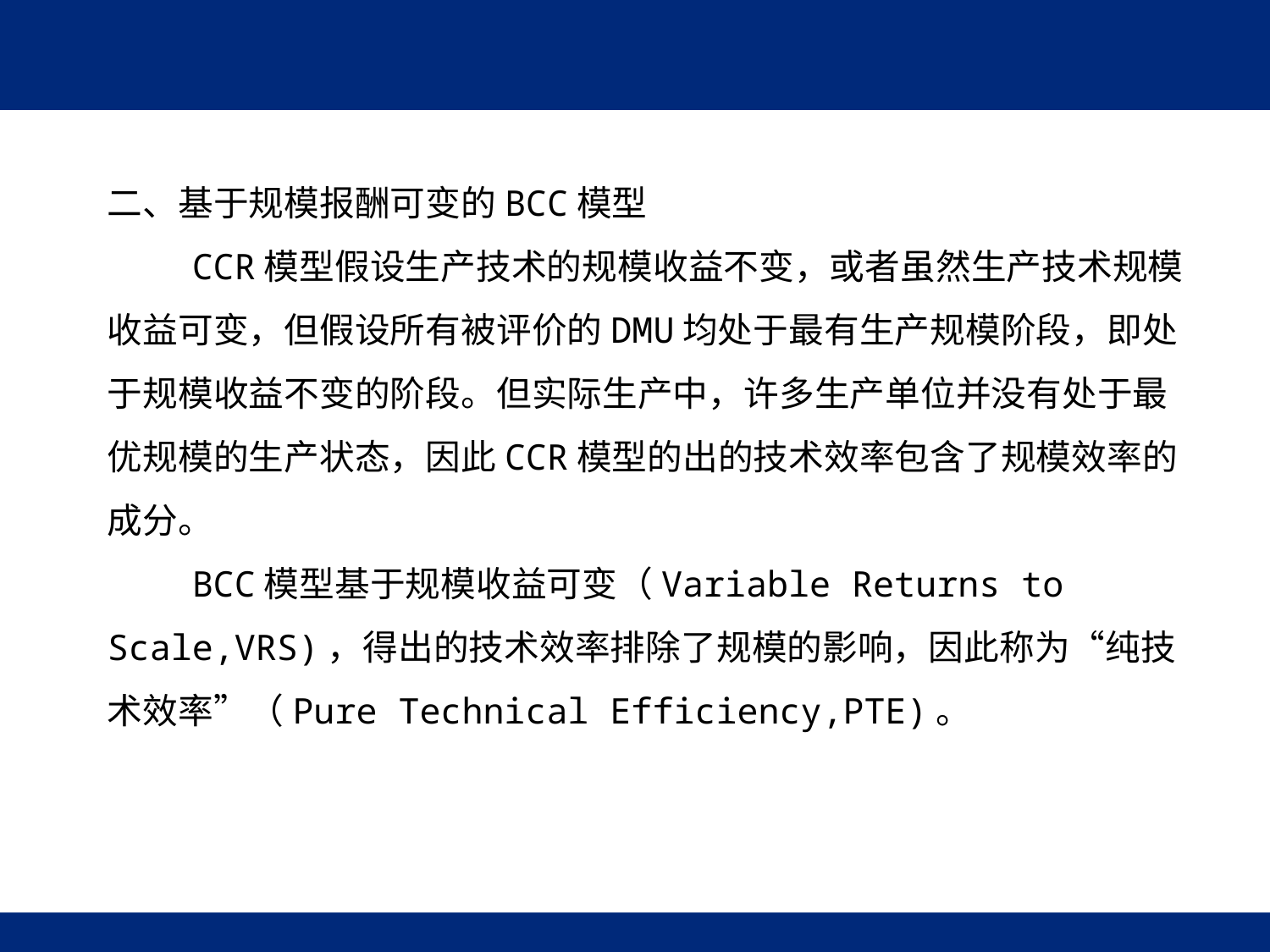

二、基于规模报酬可变的BCC模型
    CCR模型假设生产技术的规模收益不变，或者虽然生产技术规模收益可变，但假设所有被评价的DMU均处于最有生产规模阶段，即处于规模收益不变的阶段。但实际生产中，许多生产单位并没有处于最优规模的生产状态，因此CCR模型的出的技术效率包含了规模效率的成分。
    BCC模型基于规模收益可变（Variable Returns to Scale,VRS)，得出的技术效率排除了规模的影响，因此称为“纯技术效率”（Pure Technical Efficiency,PTE)。